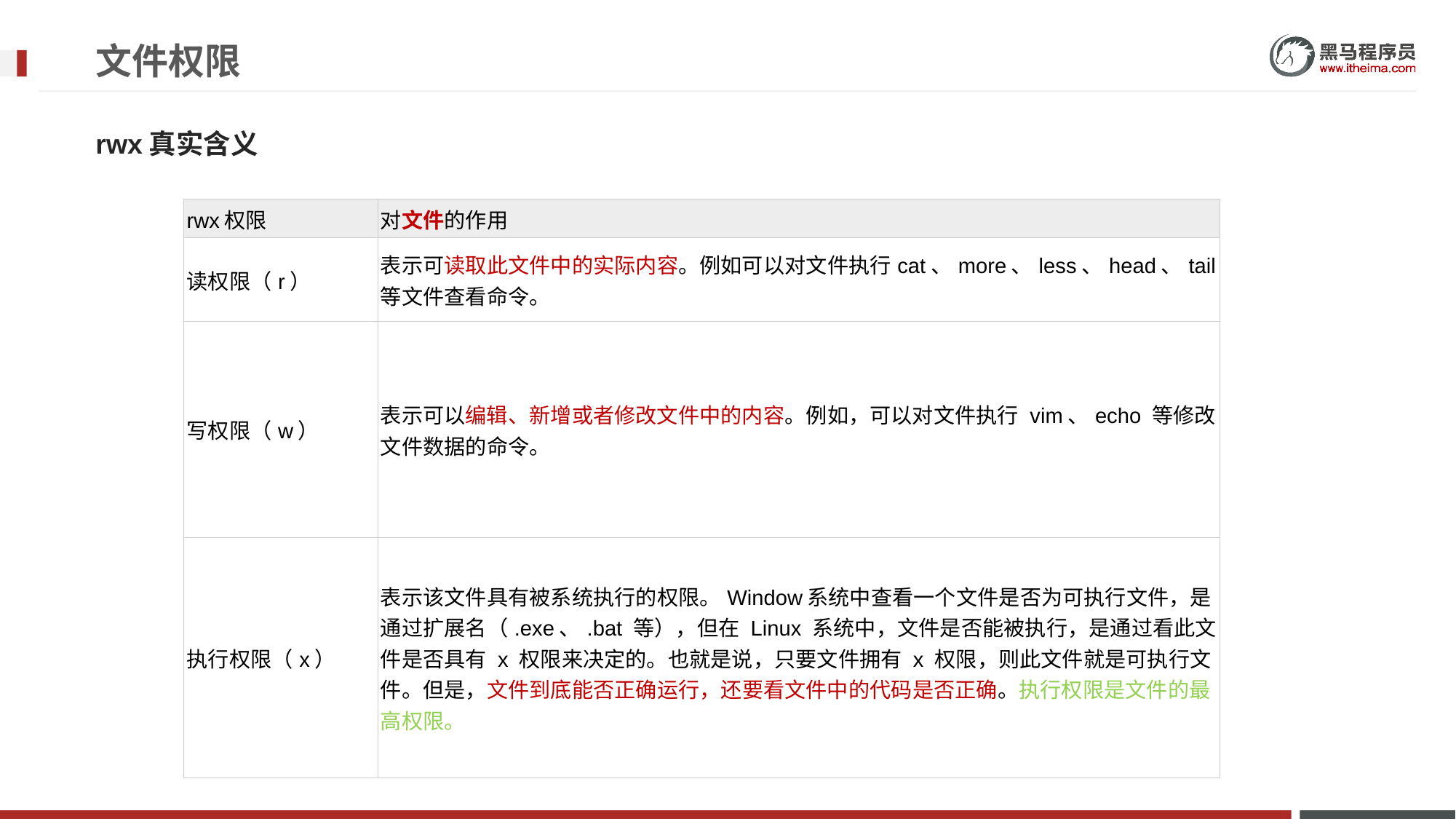

# 文件权限
rwx真实含义
| rwx权限 | 对文件的作用 |
| --- | --- |
| 读权限（r） | 表示可读取此文件中的实际内容。例如可以对文件执行cat、more、less、head、tail等文件查看命令。 |
| 写权限（w） | 表示可以编辑、新增或者修改文件中的内容。例如，可以对文件执行 vim、echo 等修改文件数据的命令。 |
| 执行权限（x） | 表示该文件具有被系统执行的权限。Window系统中查看一个文件是否为可执行文件，是通过扩展名（.exe、.bat 等），但在 Linux 系统中，文件是否能被执行，是通过看此文件是否具有 x 权限来决定的。也就是说，只要文件拥有 x 权限，则此文件就是可执行文件。但是，文件到底能否正确运行，还要看文件中的代码是否正确。执行权限是文件的最高权限。 |